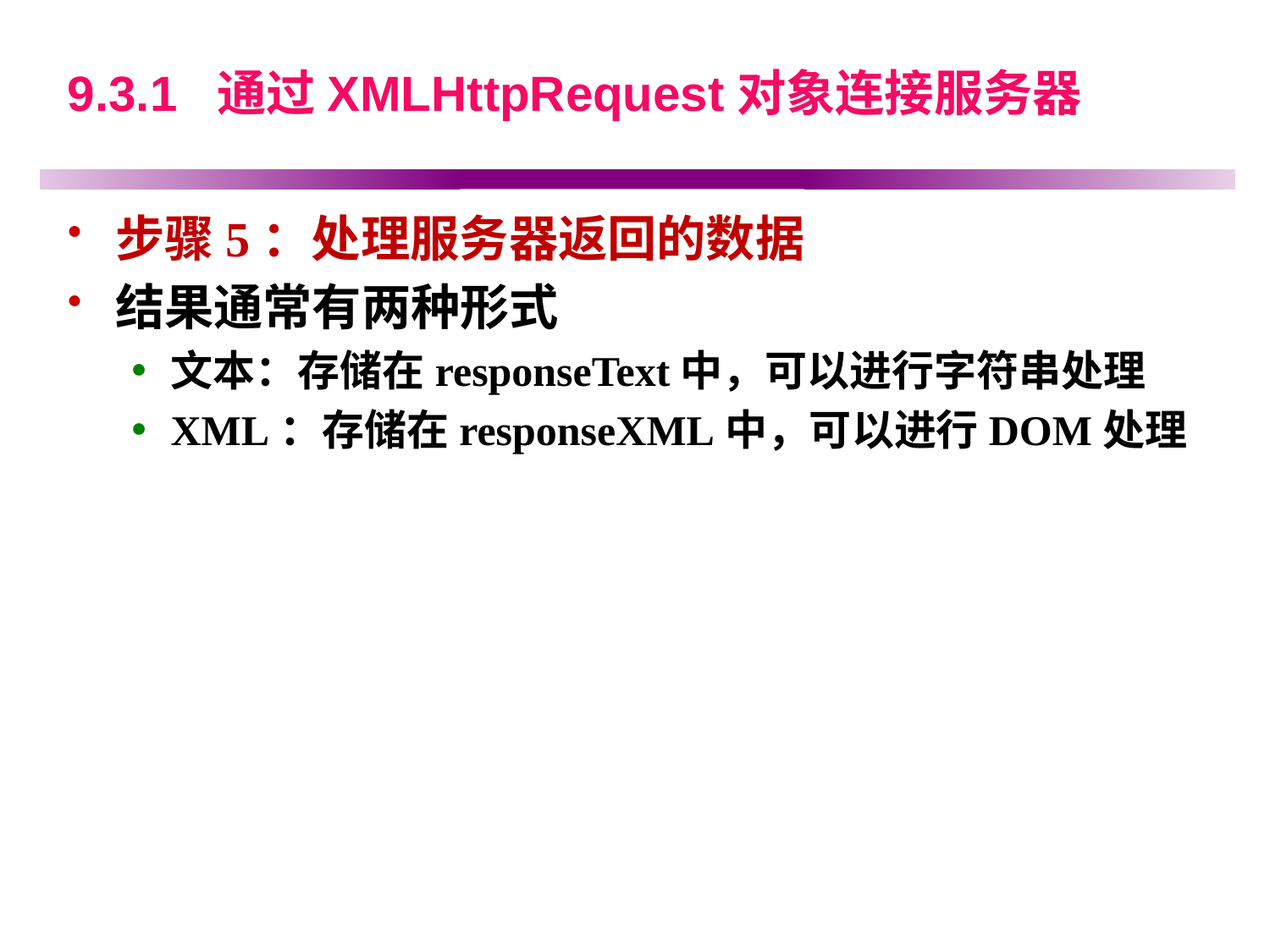

# 9.3.1  通过XMLHttpRequest对象连接服务器
步骤5：处理服务器返回的数据
结果通常有两种形式
文本：存储在responseText中，可以进行字符串处理
XML：存储在responseXML中，可以进行DOM处理